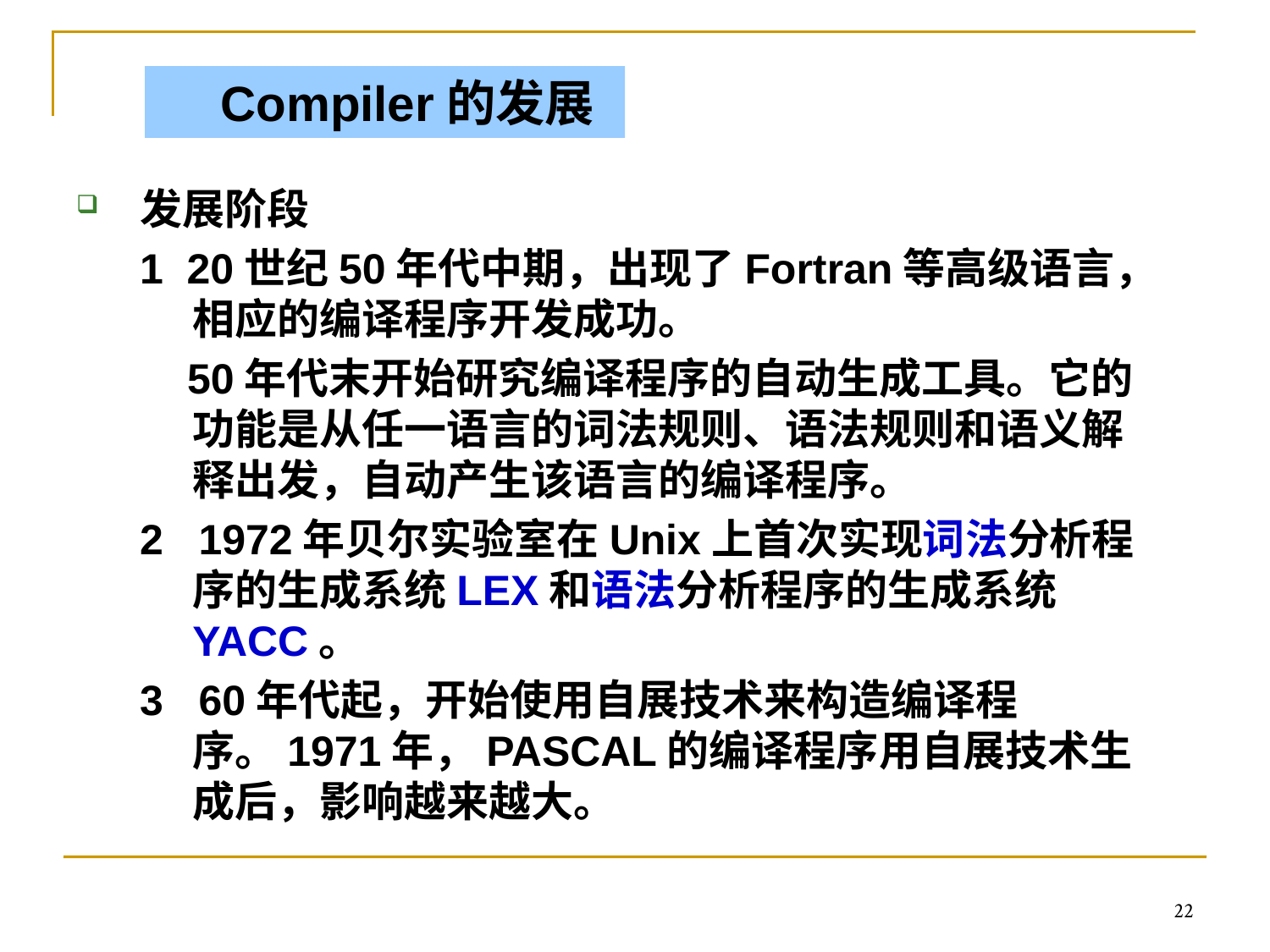

Compiler的发展
发展阶段
1  20世纪50年代中期，出现了Fortran等高级语言，相应的编译程序开发成功。
    50年代末开始研究编译程序的自动生成工具。它的功能是从任一语言的词法规则、语法规则和语义解释出发，自动产生该语言的编译程序。
2   1972年贝尔实验室在Unix上首次实现词法分析程序的生成系统LEX和语法分析程序的生成系统YACC。
3   60年代起，开始使用自展技术来构造编译程序。1971年，PASCAL的编译程序用自展技术生成后，影响越来越大。
22